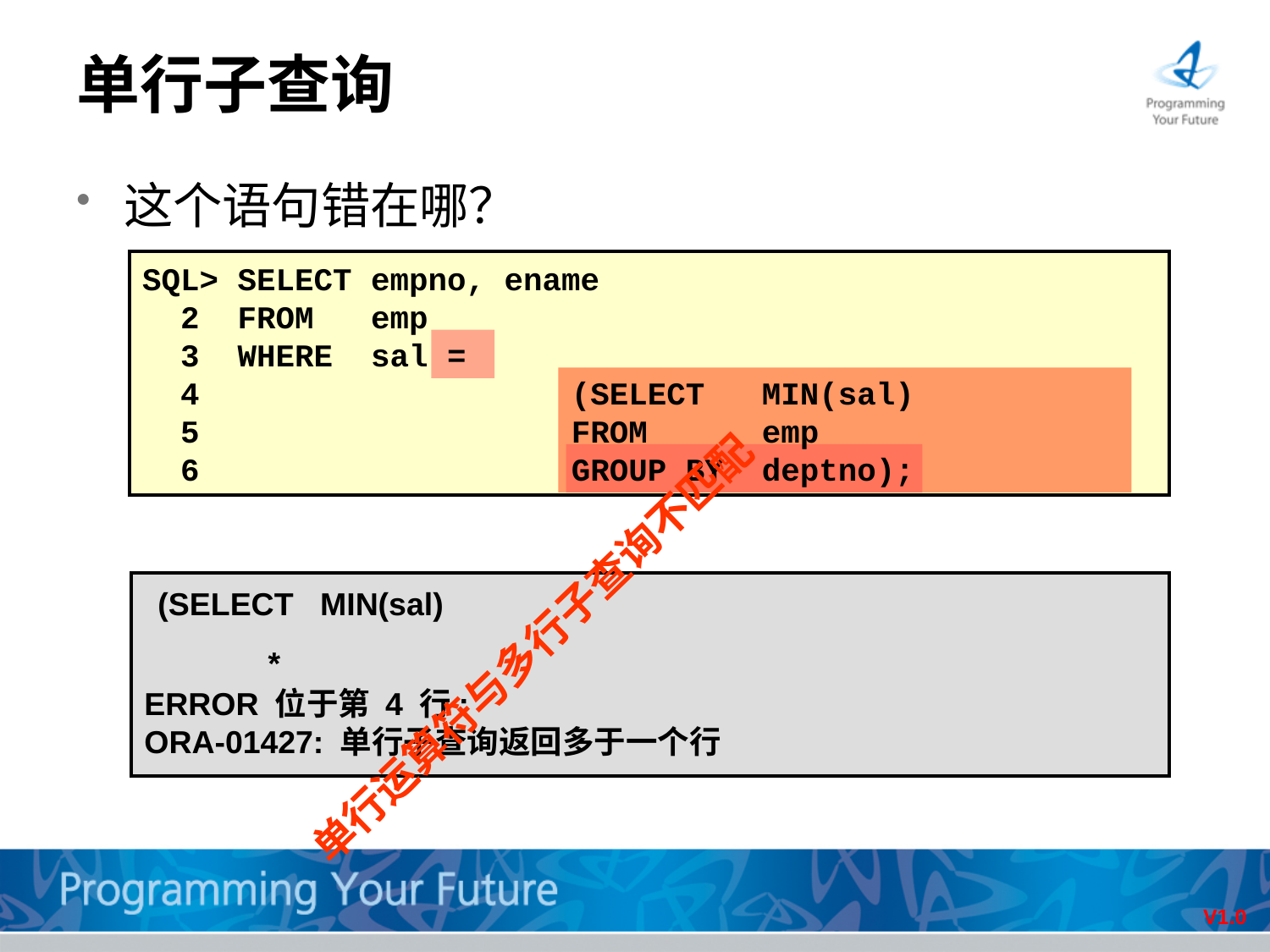

单行子查询
这个语句错在哪？
SQL> SELECT empno, ename
  2  FROM   emp
  3  WHERE  sal =
  4		(SELECT   MIN(sal)
  5		FROM      emp
  6		GROUP BY  deptno);

 (SELECT   MIN(sal)
         *
ERROR 位于第 4 行:
ORA-01427: 单行子查询返回多于一个行
单行运算符与多行子查询不匹配